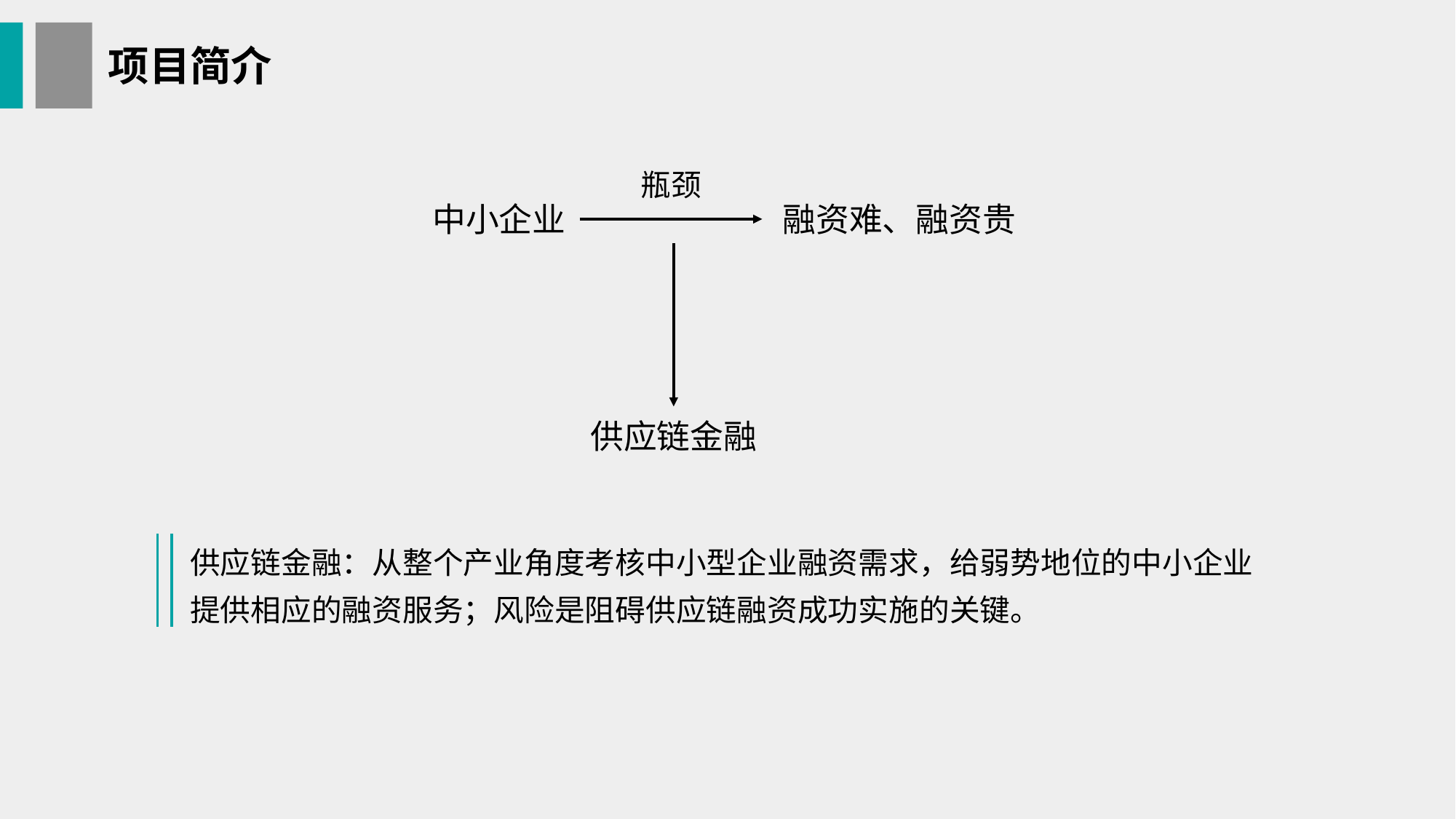

项目简介
瓶颈
中小企业
融资难、融资贵
供应链金融
供应链金融：从整个产业角度考核中小型企业融资需求，给弱势地位的中小企业提供相应的融资服务；风险是阻碍供应链融资成功实施的关键。